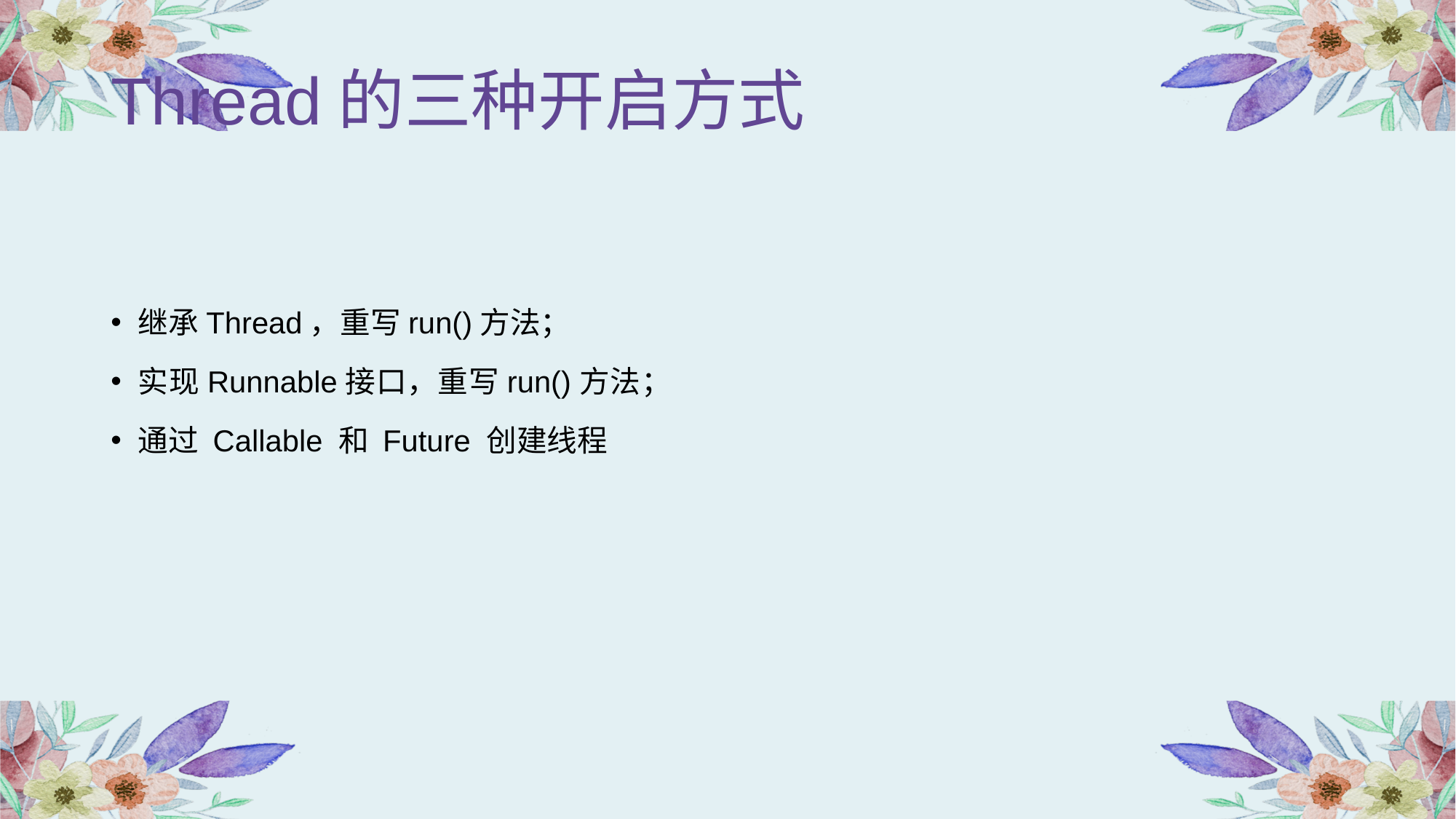

Thread的三种开启方式
继承Thread，重写run()方法；
实现Runnable接口，重写run()方法；
通过 Callable 和 Future 创建线程